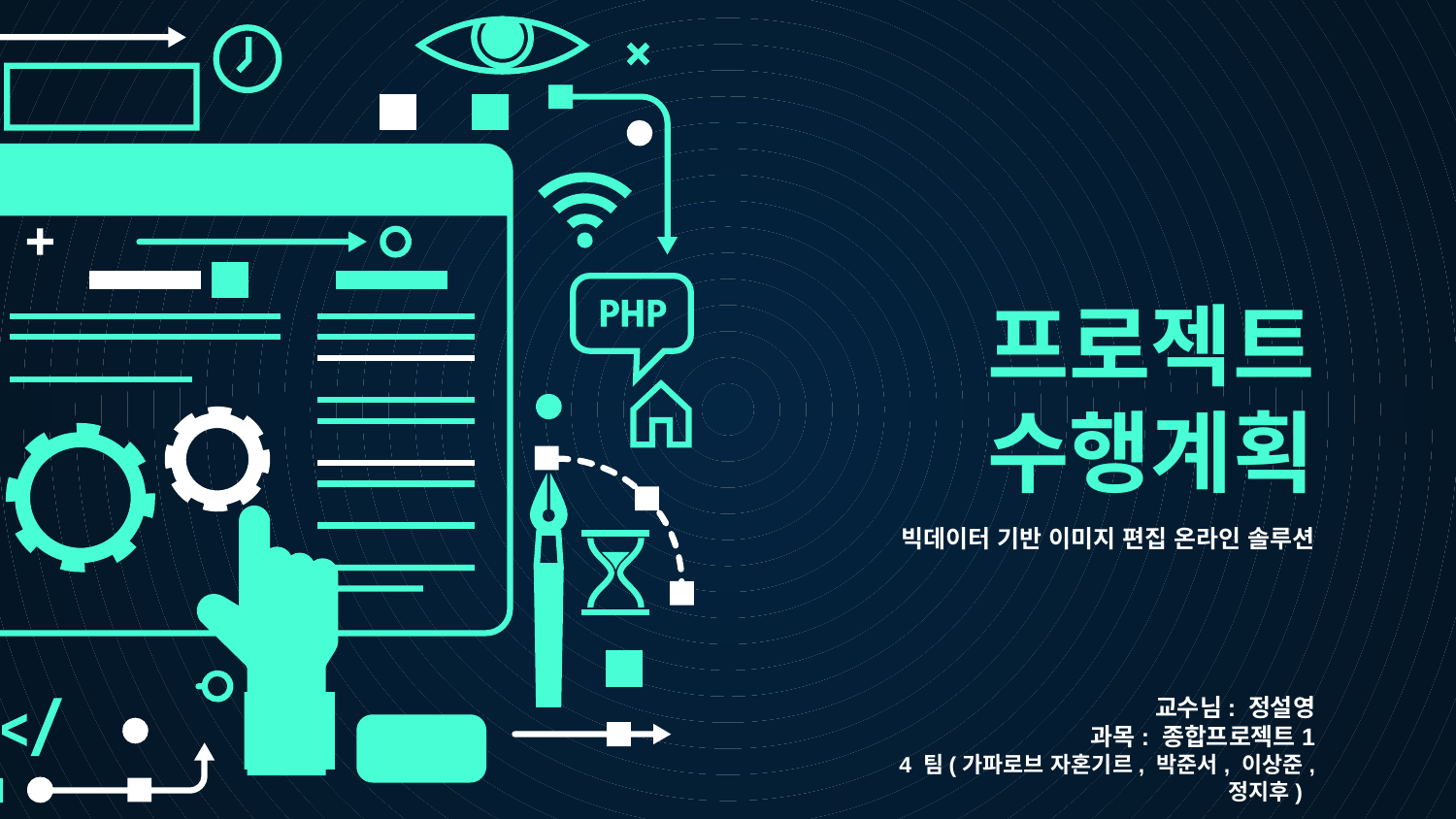

# 프로젝트 수행계획

빅데이터 기반 이미지 편집 온라인 솔루션

교수님: 정설영
과목: 종합프로젝트1
4 팀(가파로브 자혼기르, 박준서, 이상준, 정지후)